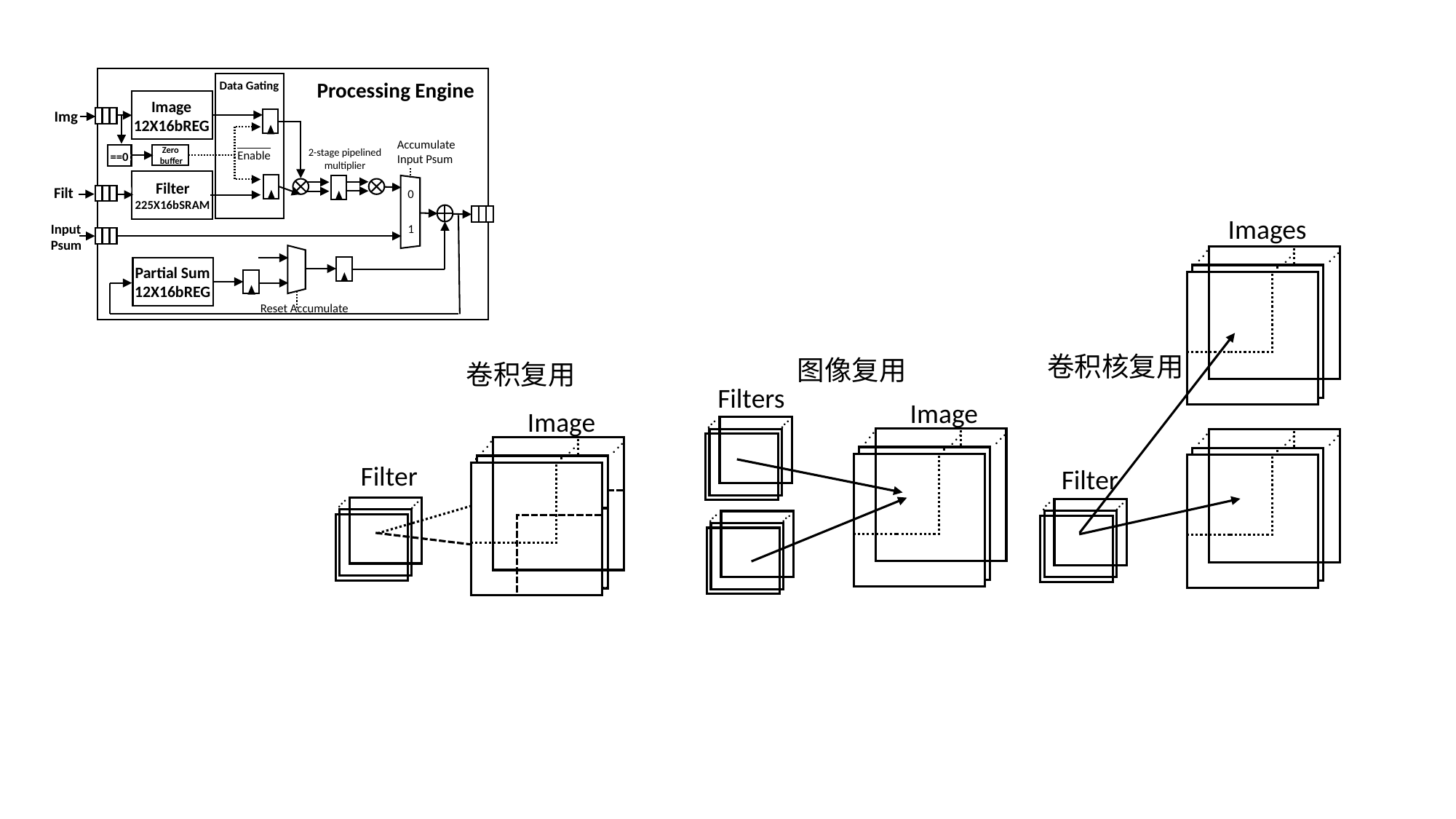

Processing Engine
Data Gating

Image
12X16bREG

Img

Accumulate
Input Psum
Zero
buffer
2-stage pipelined
multiplier
Enable
==0
==0

Filter
225X16bSRAM

Filt

0

Input
Psum
1

Partial Sum
12X16bREG

Reset Accumulate
Images
.
.
.
.
.
.
.
.
.

Filters
Image
.
.
.
.
.
.
.
.
.

.
.
.
.
.
.

.
.
.
.
.
.
.
.
.

Filter
.
.
.
.
.
.

.
.
.
.
.
.

Image
.
.
.
.
.
.
.
.
.

Filter
.
.
.
.
.
.

卷积核复用
图像复用
卷积复用